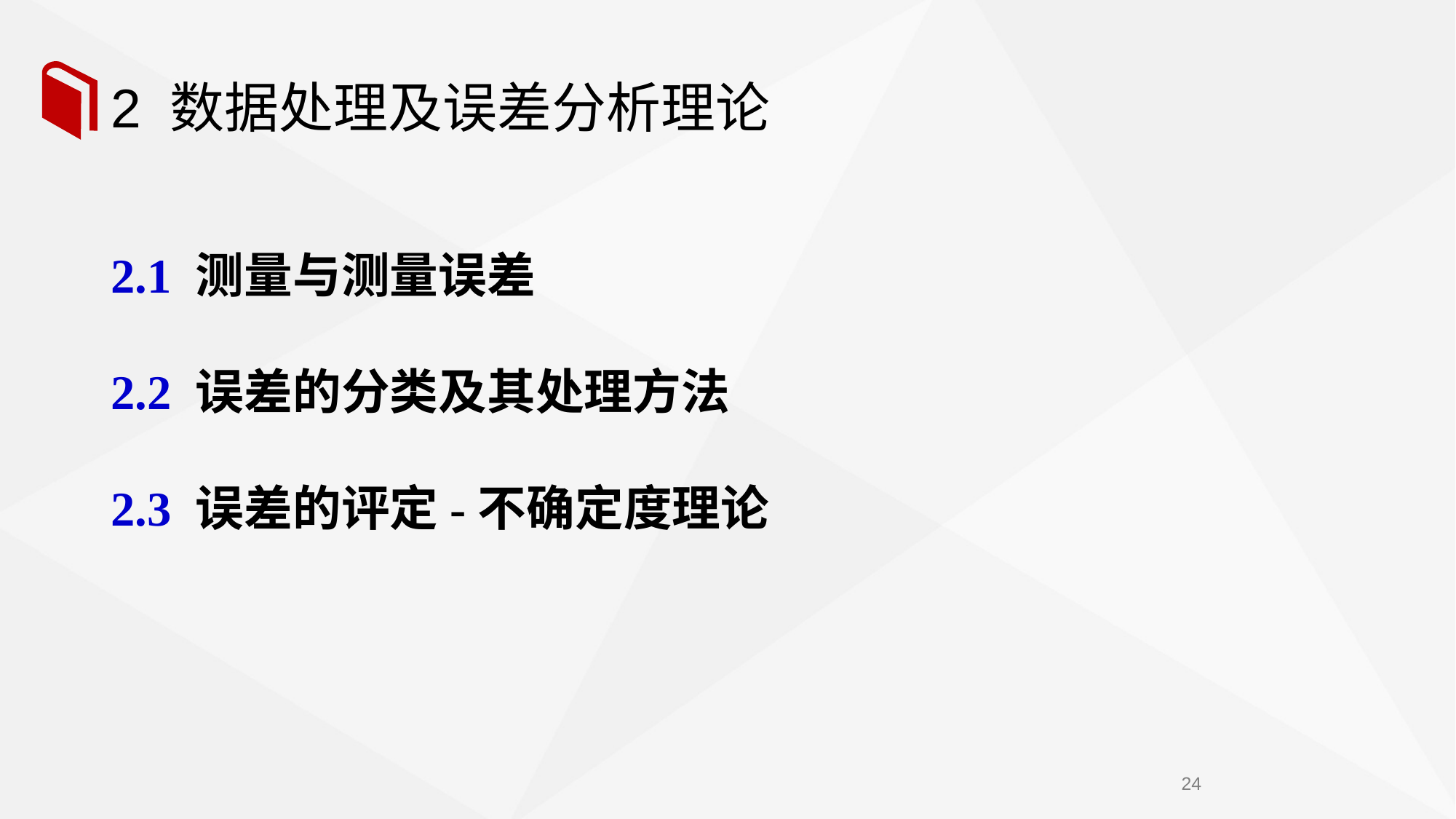

# 2 数据处理及误差分析理论
2.1 测量与测量误差
2.2 误差的分类及其处理方法
2.3 误差的评定-不确定度理论
24